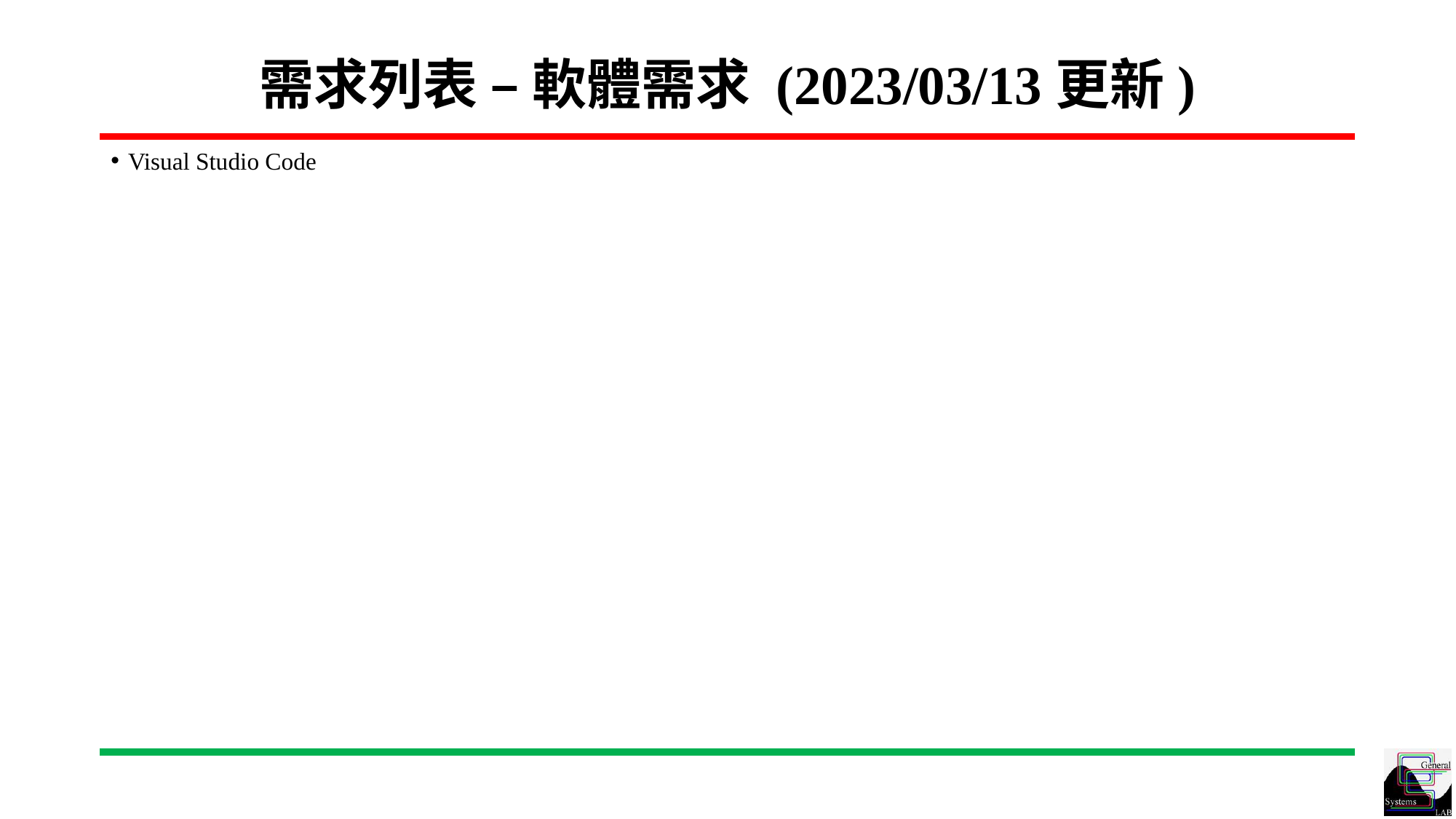

# 需求列表 – 軟體需求 (2023/03/13更新)
Visual Studio Code